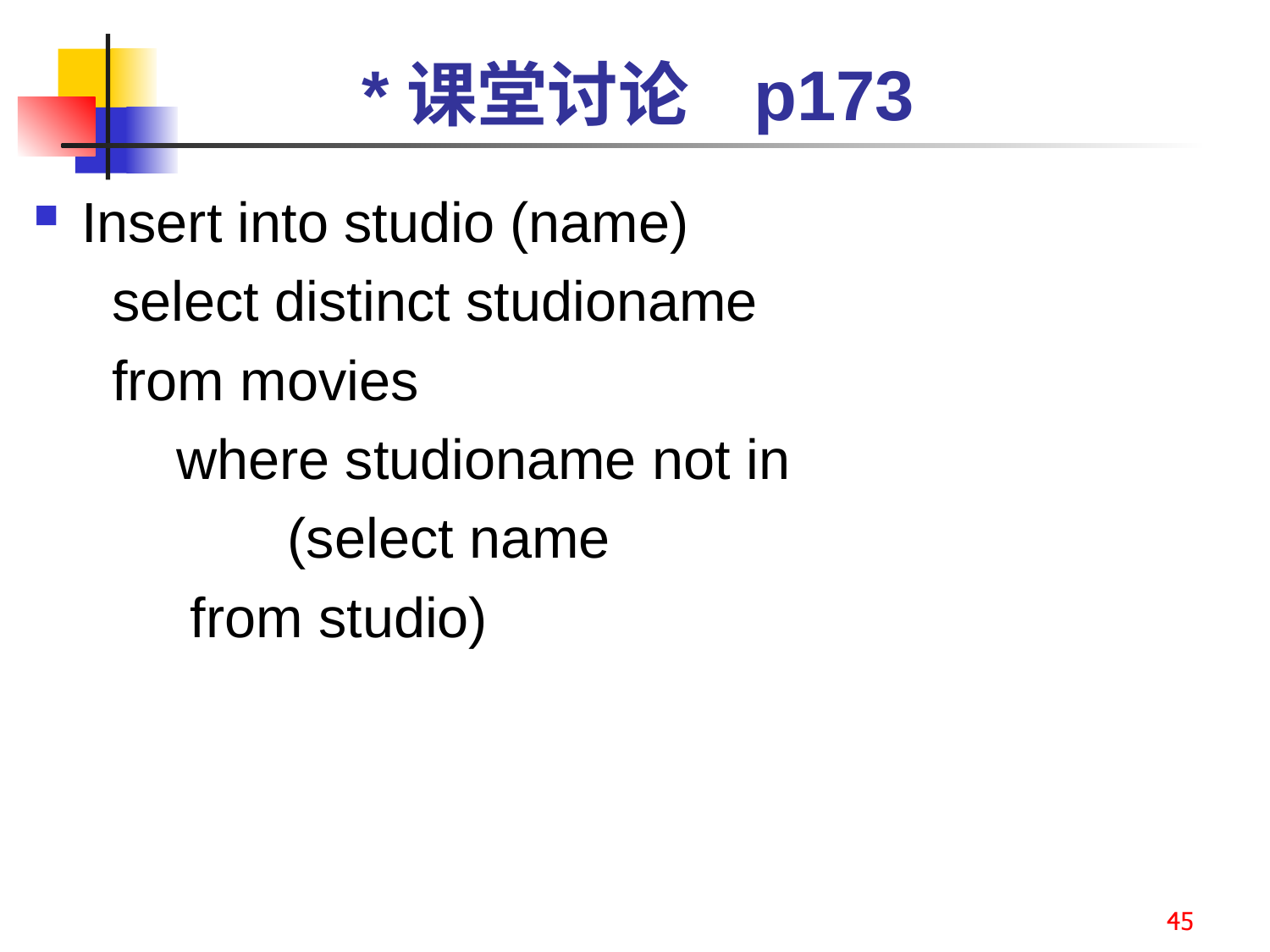

# *课堂讨论   p173
Insert into studio (name)
     select distinct studioname
     from movies
	 where studioname not in
		(select name
          from studio)

45